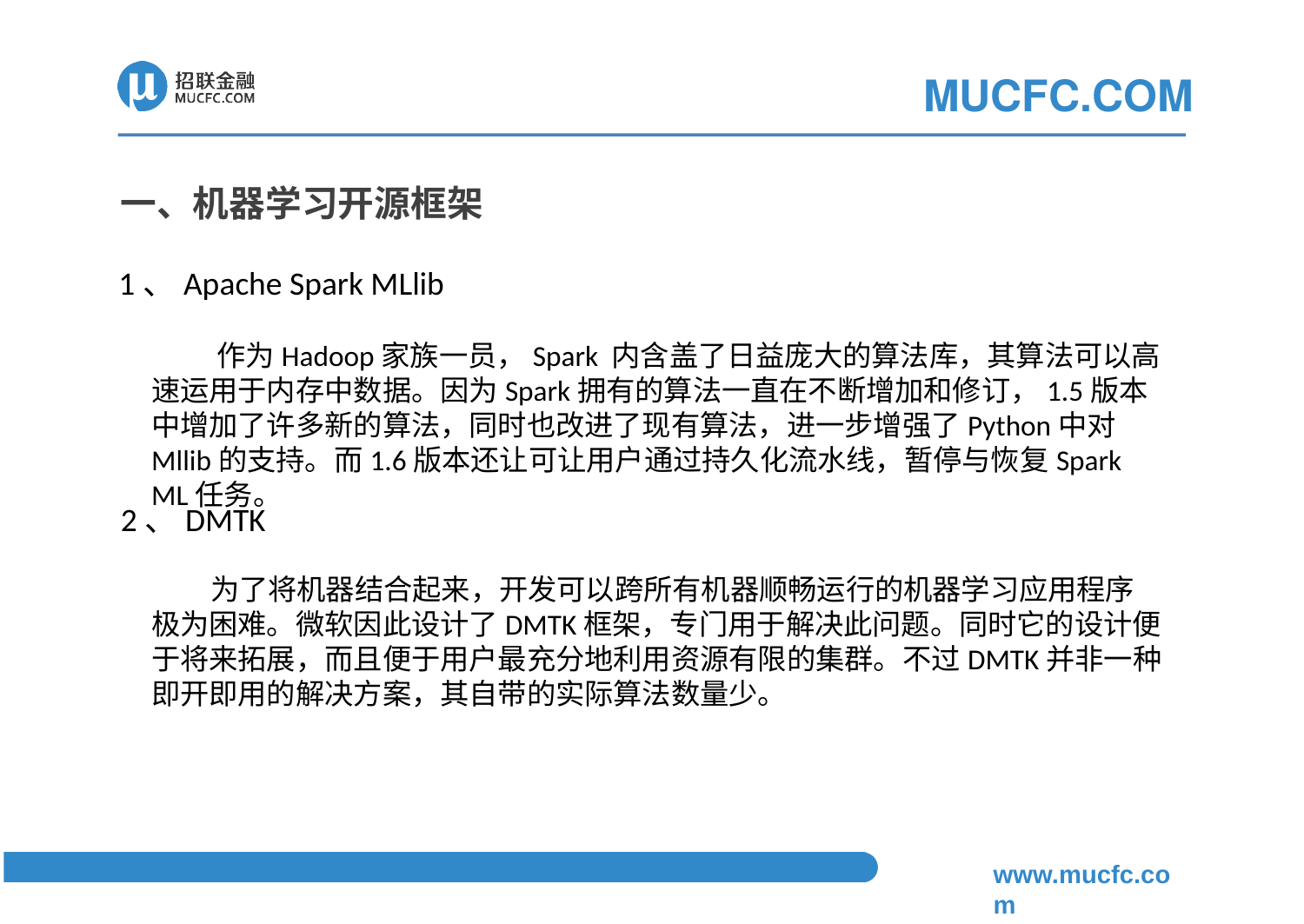

一、机器学习开源框架
1、Apache Spark MLlib
         作为Hadoop家族一员，Spark 内含盖了日益庞大的算法库，其算法可以高速运用于内存中数据。因为Spark拥有的算法一直在不断增加和修订，1.5版本中增加了许多新的算法，同时也改进了现有算法，进一步增强了Python中对Mllib的支持。而1.6版本还让可让用户通过持久化流水线，暂停与恢复Spark ML任务。
2、DMTK
        为了将机器结合起来，开发可以跨所有机器顺畅运行的机器学习应用程序极为困难。微软因此设计了DMTK框架，专门用于解决此问题。同时它的设计便于将来拓展，而且便于用户最充分地利用资源有限的集群。不过DMTK并非一种即开即用的解决方案，其自带的实际算法数量少。